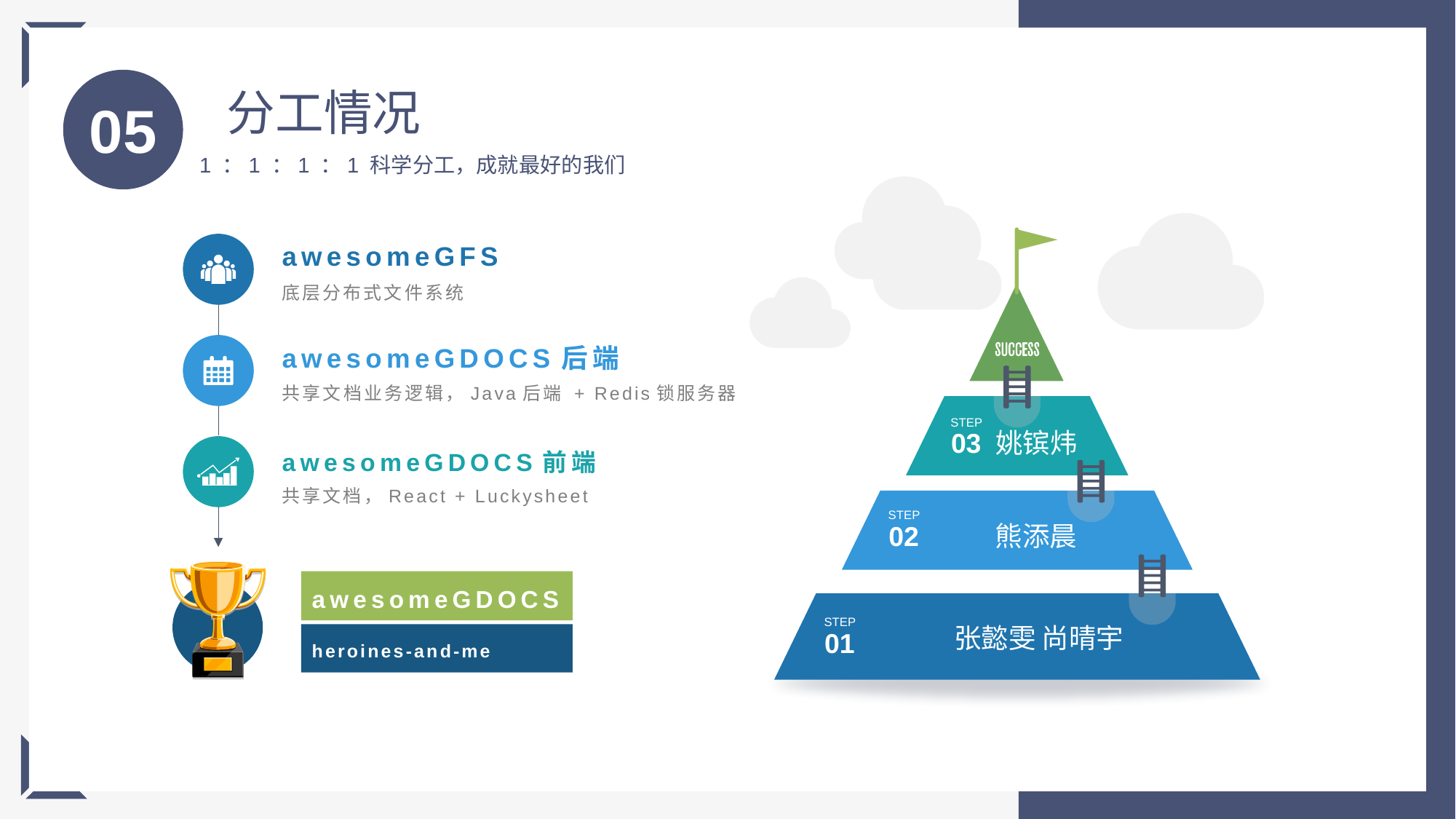

分工情况
05
1 ：1 ：1 ：1 科学分工，成就最好的我们

awesomeGFS

底层分布式文件系统

awesomeGDOCS后端

共享文档业务逻辑，Java后端 + Redis锁服务器

STEP
03
姚镔炜
awesomeGDOCS前端

共享文档，React + Luckysheet

STEP
02
熊添晨

awesomeGDOCS

STEP
01
张懿雯 尚晴宇
heroines-and-me